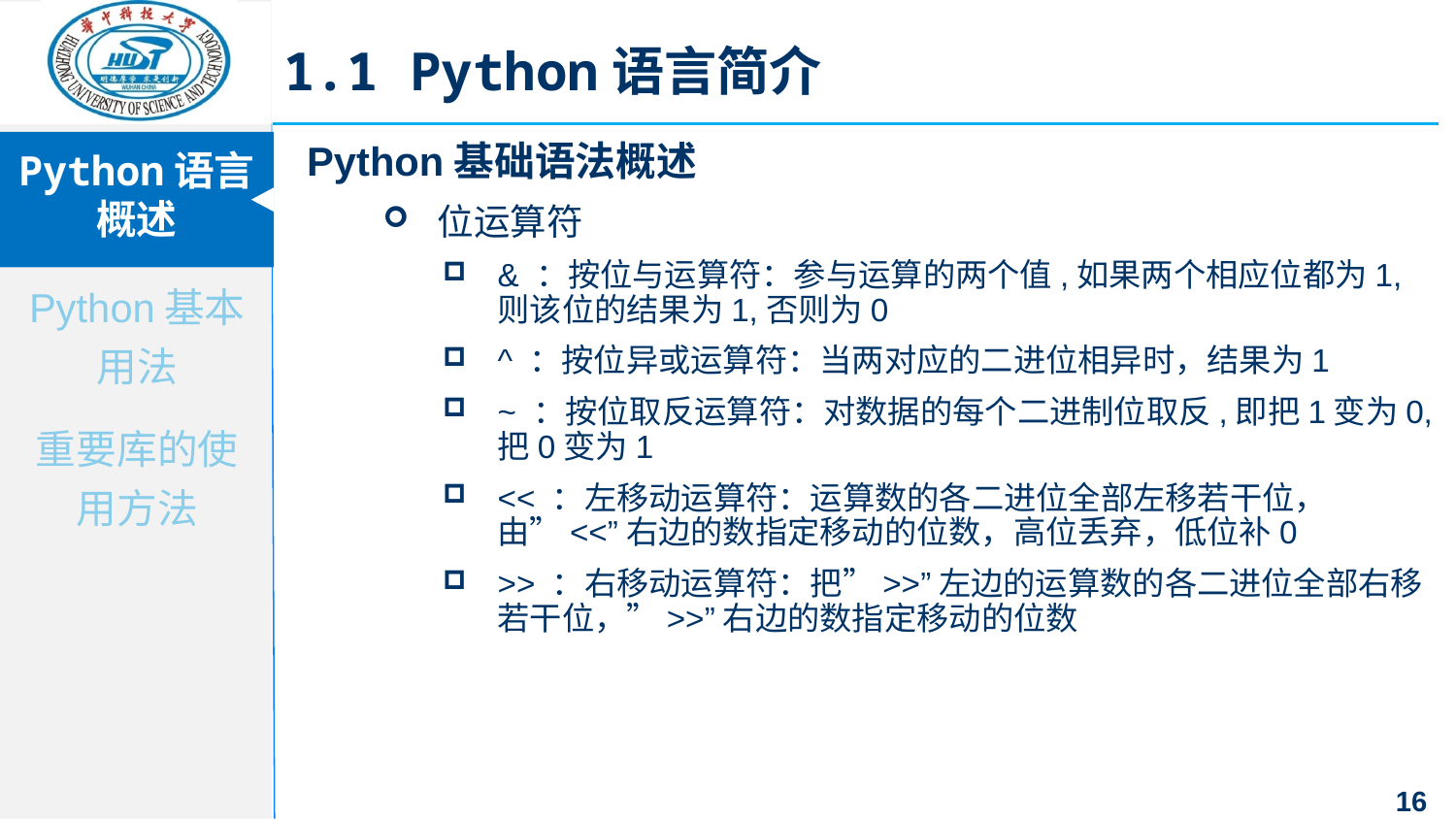

1.1 Python语言简介
Python基础语法概述
位运算符
& ：按位与运算符：参与运算的两个值,如果两个相应位都为1,则该位的结果为1,否则为0
^ ：按位异或运算符：当两对应的二进位相异时，结果为1
~ ：按位取反运算符：对数据的每个二进制位取反,即把1变为0,把0变为1
<< ：左移动运算符：运算数的各二进位全部左移若干位，由”<<”右边的数指定移动的位数，高位丢弃，低位补0
>> ：右移动运算符：把”>>”左边的运算数的各二进位全部右移若干位，”>>”右边的数指定移动的位数